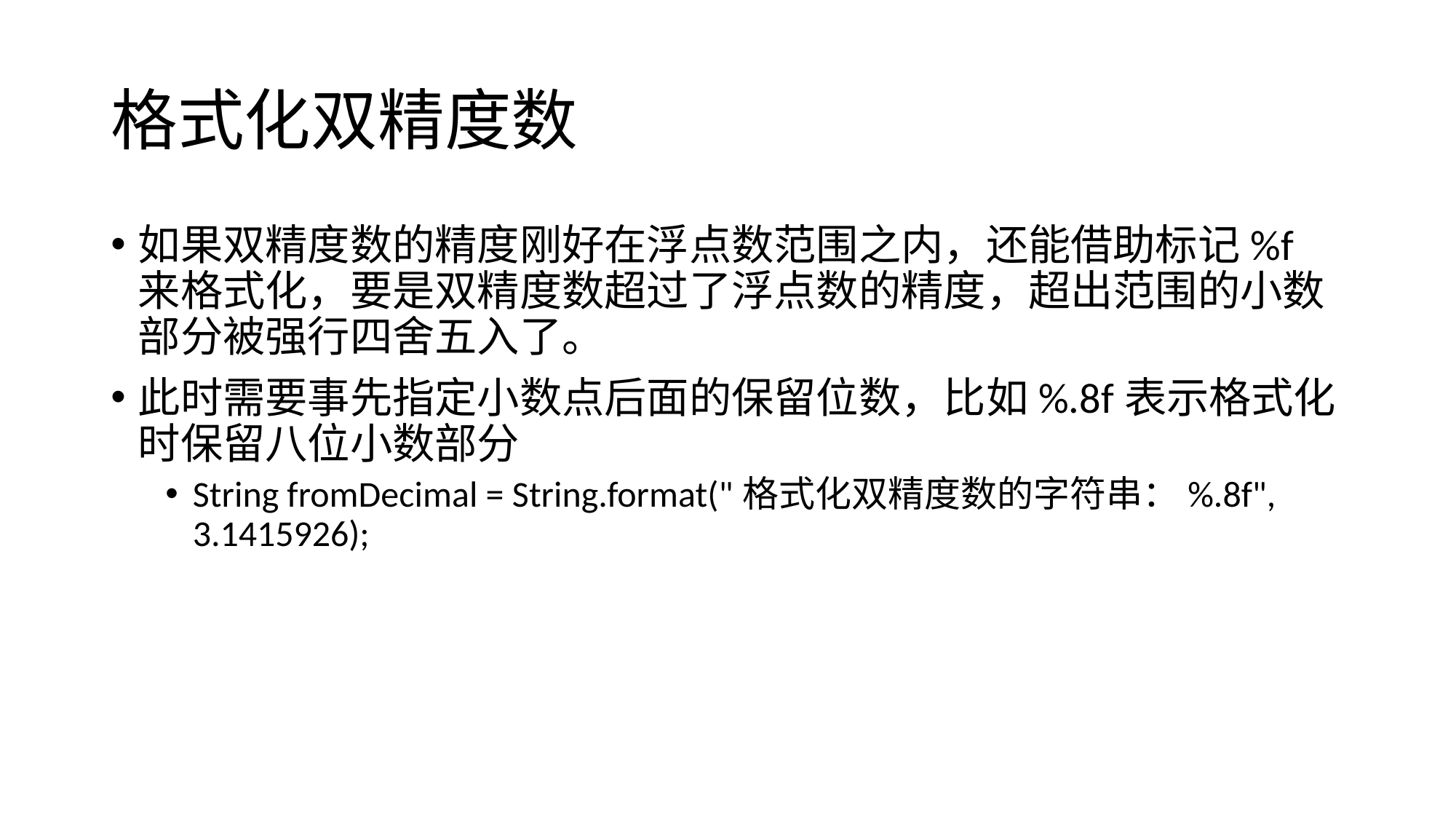

# 格式化双精度数
如果双精度数的精度刚好在浮点数范围之内，还能借助标记%f来格式化，要是双精度数超过了浮点数的精度，超出范围的小数部分被强行四舍五入了。
此时需要事先指定小数点后面的保留位数，比如%.8f表示格式化时保留八位小数部分
String fromDecimal = String.format("格式化双精度数的字符串：%.8f", 3.1415926);